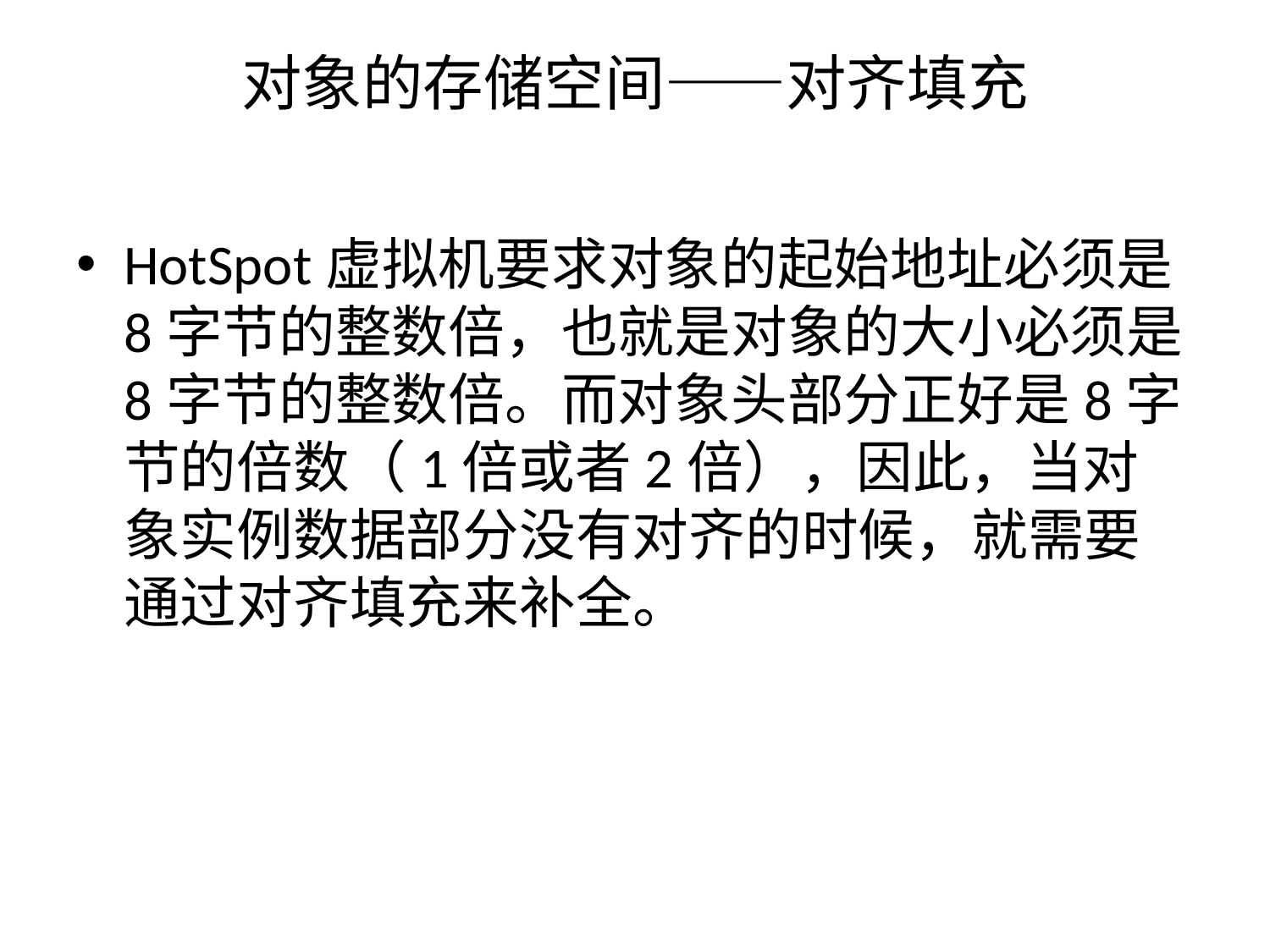

# 对象的存储空间——对齐填充
HotSpot虚拟机要求对象的起始地址必须是8字节的整数倍，也就是对象的大小必须是8字节的整数倍。而对象头部分正好是8字节的倍数（1倍或者2倍），因此，当对象实例数据部分没有对齐的时候，就需要通过对齐填充来补全。